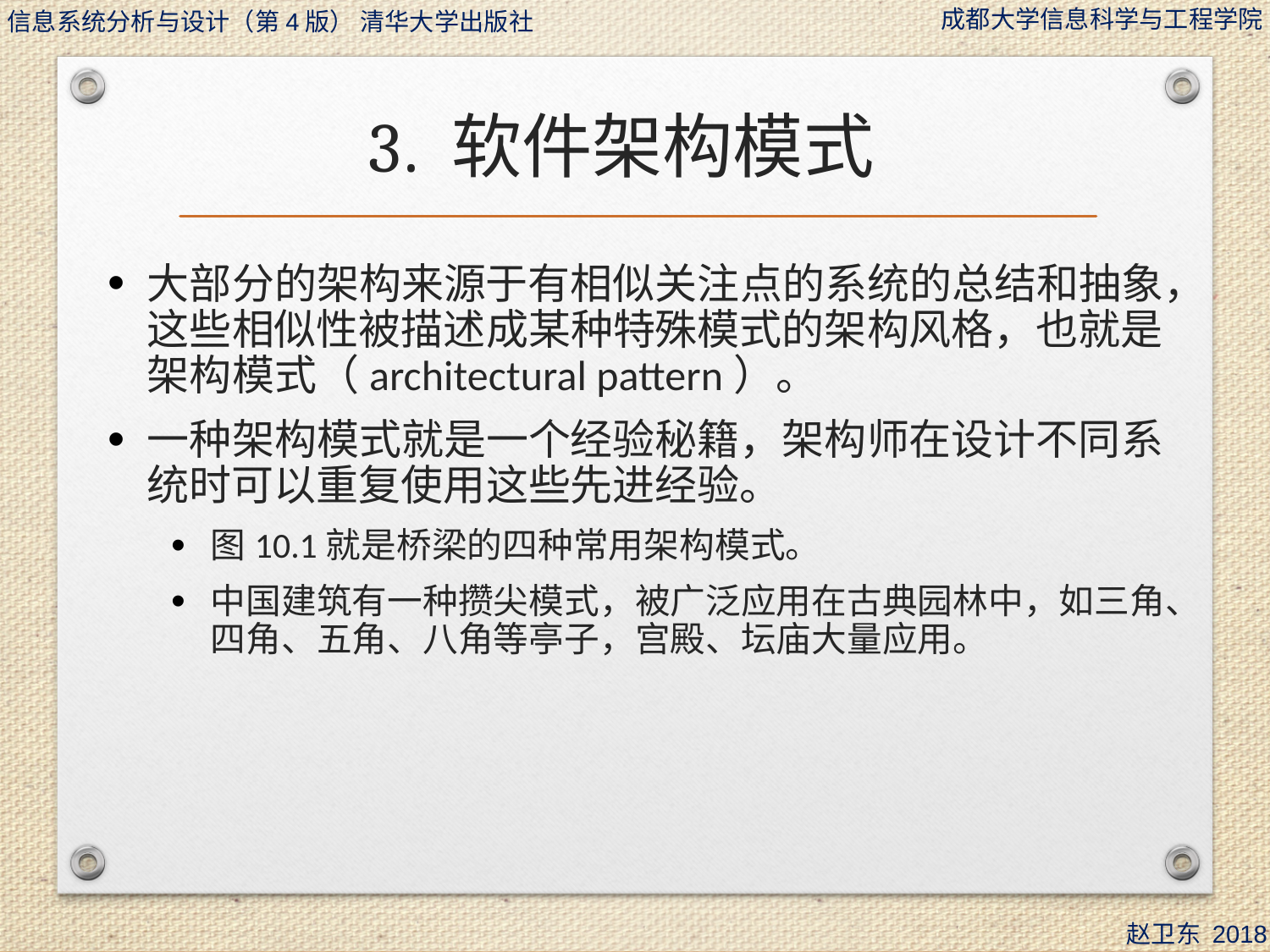

# 3. 软件架构模式
大部分的架构来源于有相似关注点的系统的总结和抽象，这些相似性被描述成某种特殊模式的架构风格，也就是架构模式（architectural pattern）。
一种架构模式就是一个经验秘籍，架构师在设计不同系统时可以重复使用这些先进经验。
图10.1就是桥梁的四种常用架构模式。
中国建筑有一种攒尖模式，被广泛应用在古典园林中，如三角、四角、五角、八角等亭子，宫殿、坛庙大量应用。